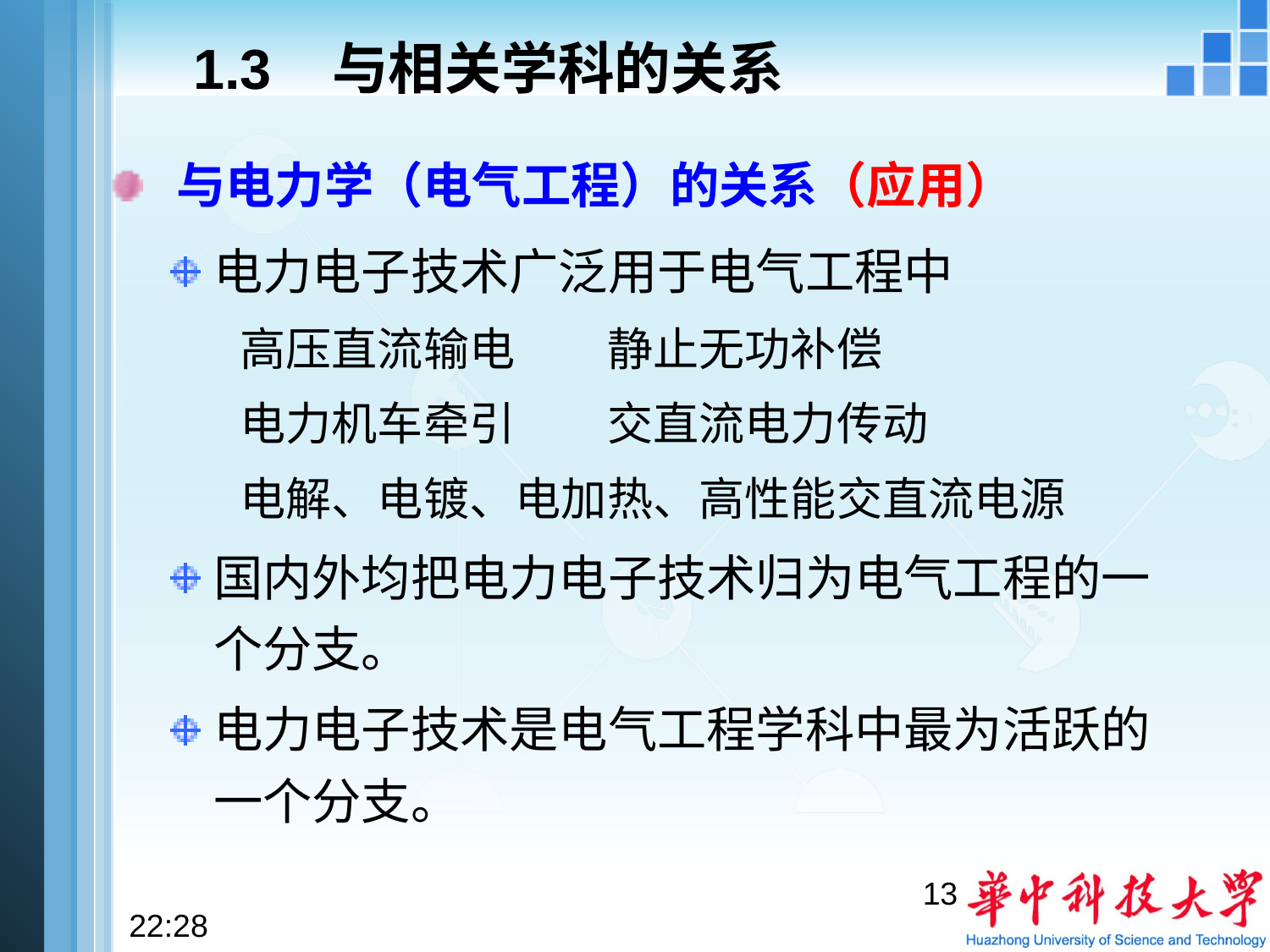

# 1.3   与相关学科的关系
  与电力学（电气工程）的关系（应用）
电力电子技术广泛用于电气工程中
高压直流输电　　静止无功补偿
电力机车牵引　　交直流电力传动
电解、电镀、电加热、高性能交直流电源
国内外均把电力电子技术归为电气工程的一个分支。
电力电子技术是电气工程学科中最为活跃的一个分支。
13
22:28